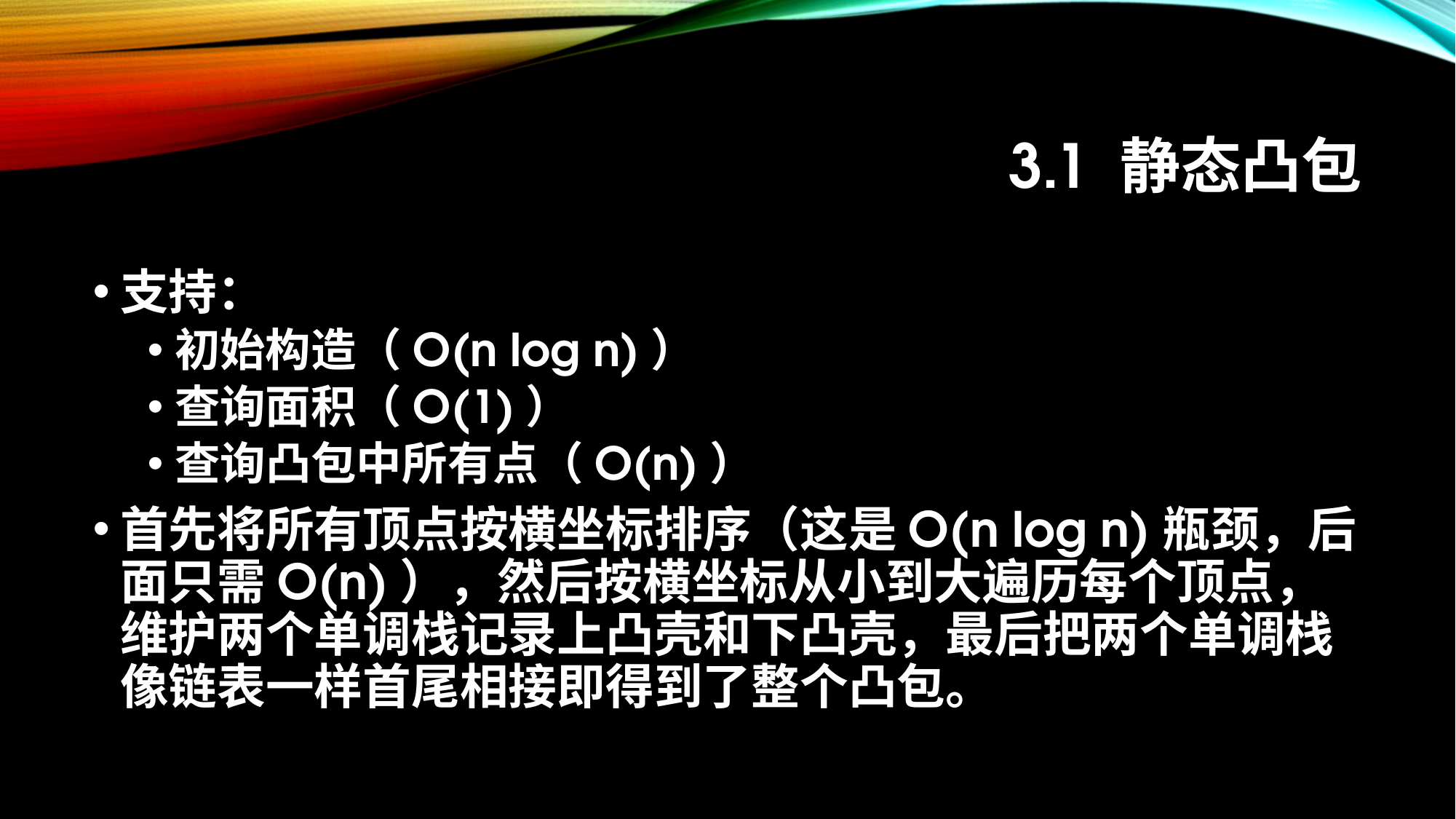

# 3.1 静态凸包
支持：
初始构造（O(n log n)）
查询面积（O(1)）
查询凸包中所有点（O(n)）
首先将所有顶点按横坐标排序（这是O(n log n)瓶颈，后面只需O(n)），然后按横坐标从小到大遍历每个顶点，维护两个单调栈记录上凸壳和下凸壳，最后把两个单调栈像链表一样首尾相接即得到了整个凸包。